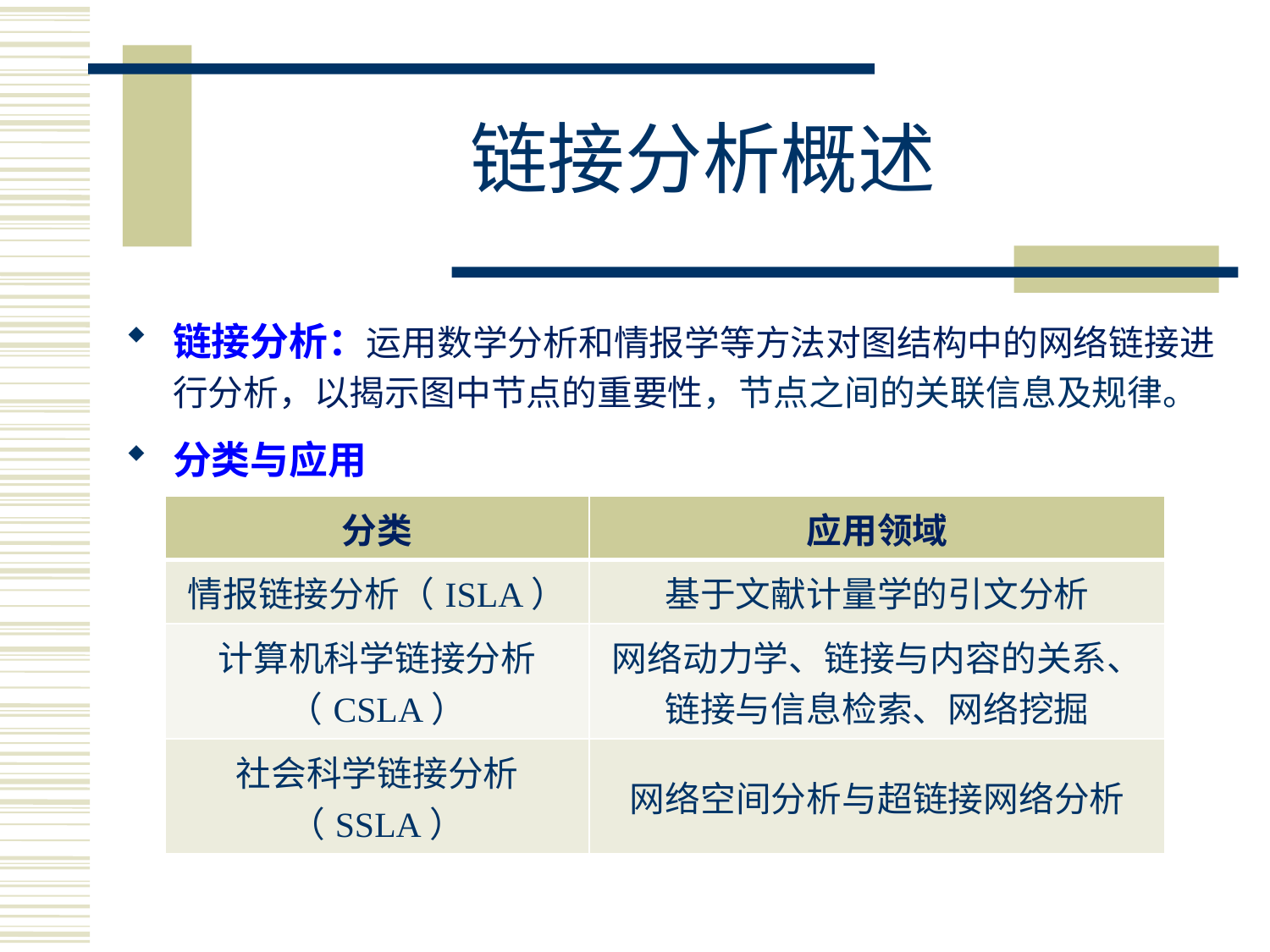

# 链接分析概述
链接分析：运用数学分析和情报学等方法对图结构中的网络链接进行分析，以揭示图中节点的重要性，节点之间的关联信息及规律。

分类与应用
| 分类 | 应用领域 |
| --- | --- |
| 情报链接分析（ISLA） | 基于文献计量学的引文分析 |
| 计算机科学链接分析（CSLA） | 网络动力学、链接与内容的关系、链接与信息检索、网络挖掘 |
| 社会科学链接分析（SSLA） | 网络空间分析与超链接网络分析 |